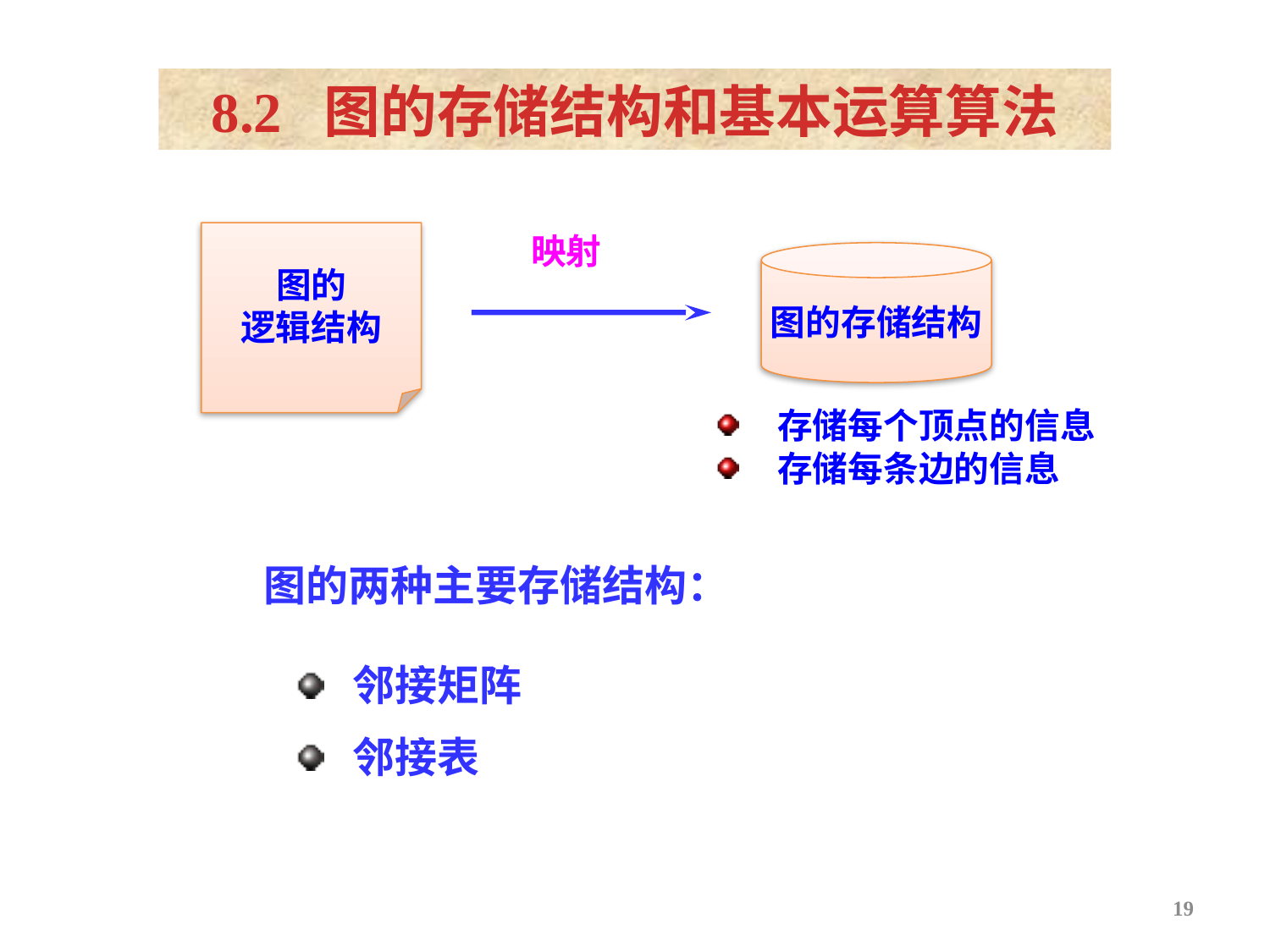

8.2  图的存储结构和基本运算算法
图的
逻辑结构
映射
图的存储结构

存储每个顶点的信息
存储每条边的信息
图的两种主要存储结构：
  邻接矩阵
  邻接表
19